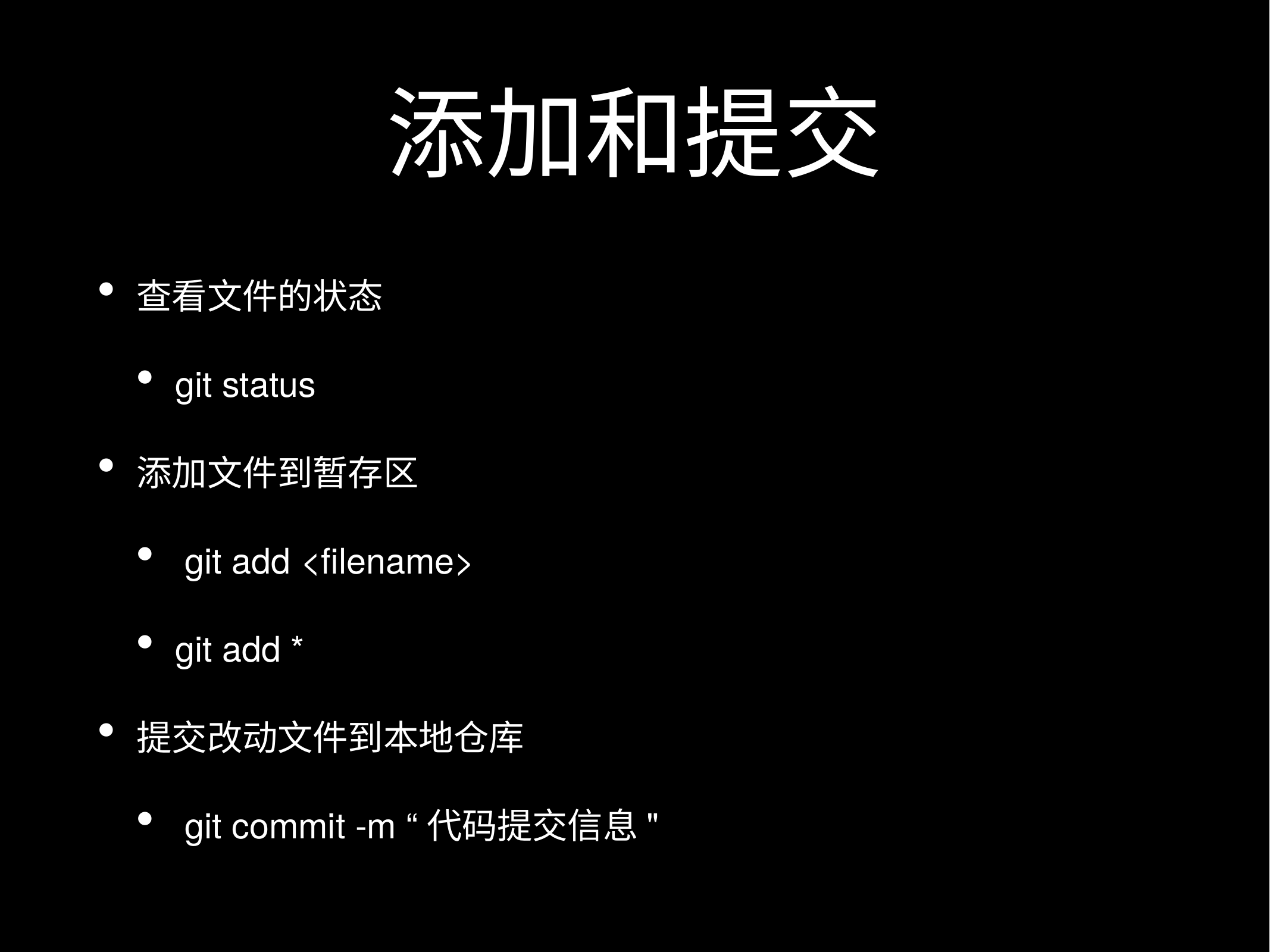

# 添加和提交
查看文件的状态
git status
添加文件到暂存区
 git add <filename>
git add *
提交改动文件到本地仓库
 git commit -m “代码提交信息"